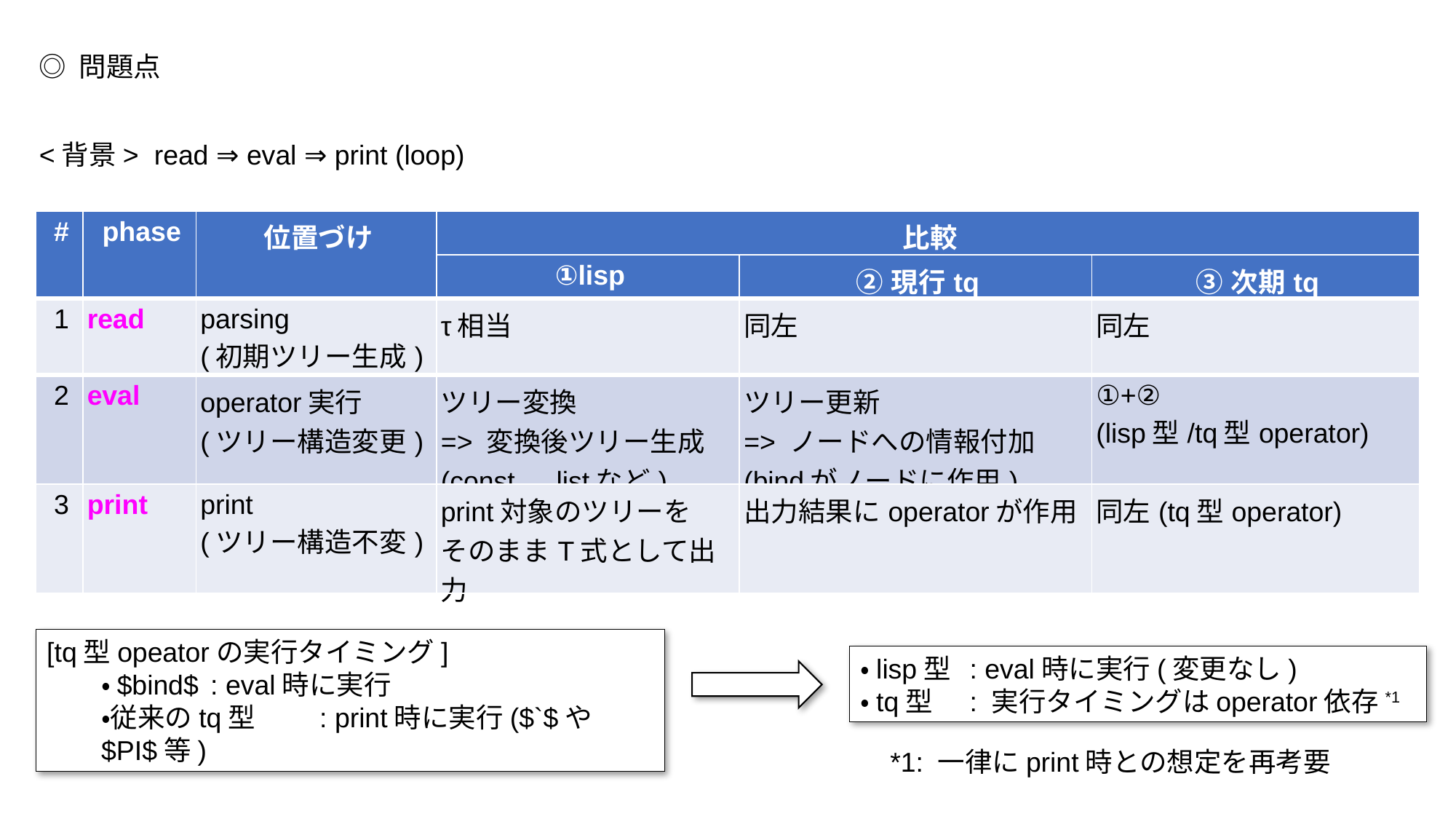

◎ 問題点
<背景>  read ⇒ eval ⇒ print (loop)
| # | phase | 位置づけ | 比較 |  |  |
| --- | --- | --- | --- | --- | --- |
|  |  |  | ①lisp | ②現行tq | ③次期tq |
| 1 | read | parsing (初期ツリー生成) | τ相当 | 同左 | 同左 |
| 2 | eval | operator実行 (ツリー構造変更) | ツリー変換 => 変換後ツリー生成 (const、listなど) | ツリー更新 => ノードへの情報付加 (bindがノードに作用) | ①+② (lisp型/tq型operator) |
| 3 | print | print (ツリー構造不変) | print対象のツリーを そのままT式として出力 | 出力結果にoperatorが作用 | 同左(tq型operator) |
[tq型opeatorの実行タイミング]
・$bind$	: eval時に実行
・従来のtq型	: print時に実行($`$や$PI$等)
・lisp型	: eval時に実行(変更なし)
・tq型	: 実行タイミングはoperator依存*1

*1: 一律にprint時との想定を再考要